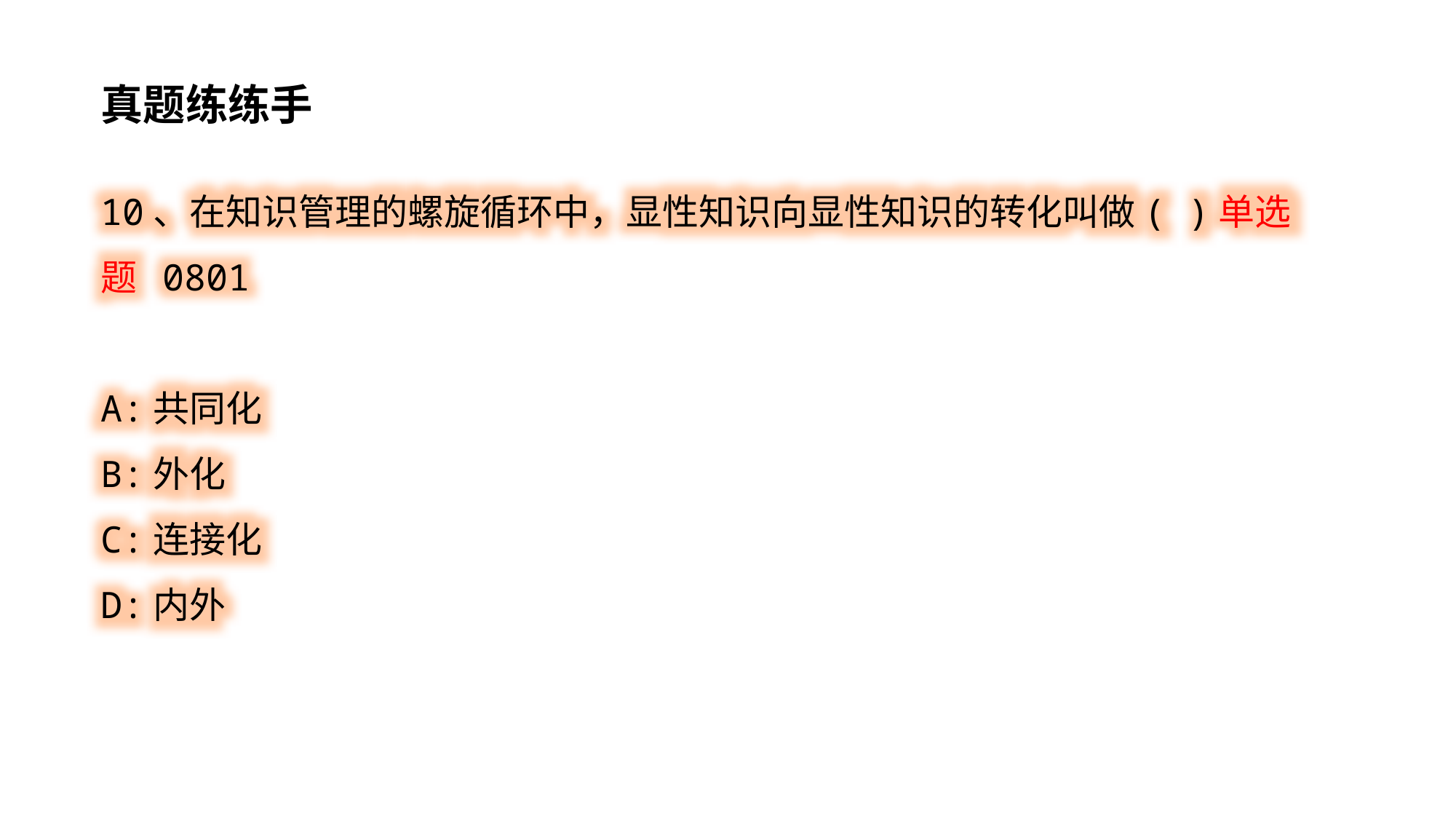

真题练练手
10、在知识管理的螺旋循环中，显性知识向显性知识的转化叫做( )单选题  0801

A:共同化
B:外化
C:连接化
D:内外